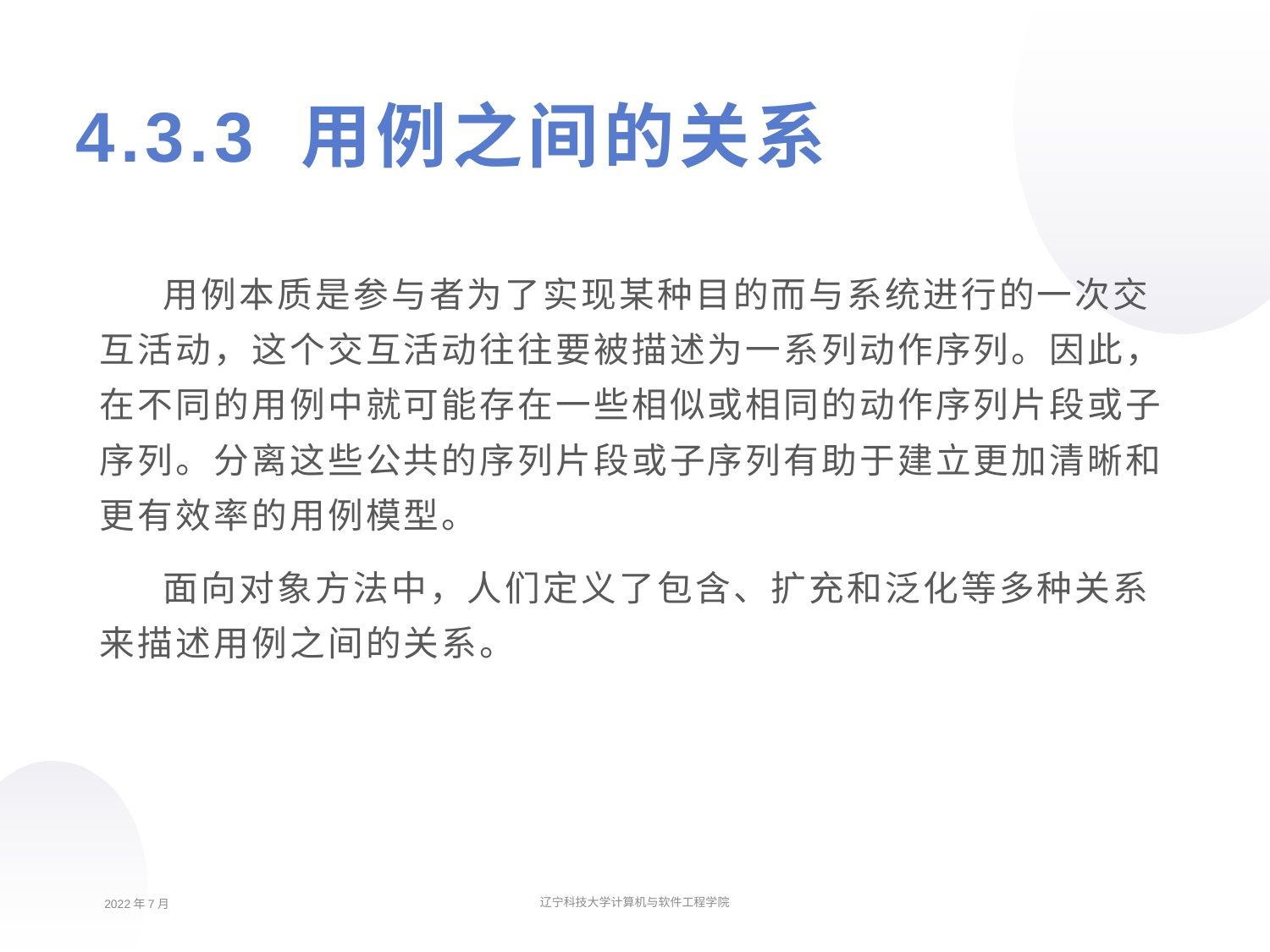

4.3.3 用例之间的关系
用例本质是参与者为了实现某种目的而与系统进行的一次交互活动，这个交互活动往往要被描述为一系列动作序列。因此，在不同的用例中就可能存在一些相似或相同的动作序列片段或子序列。分离这些公共的序列片段或子序列有助于建立更加清晰和更有效率的用例模型。
面向对象方法中，人们定义了包含、扩充和泛化等多种关系来描述用例之间的关系。

2022年7月
辽宁科技大学计算机与软件工程学院
32